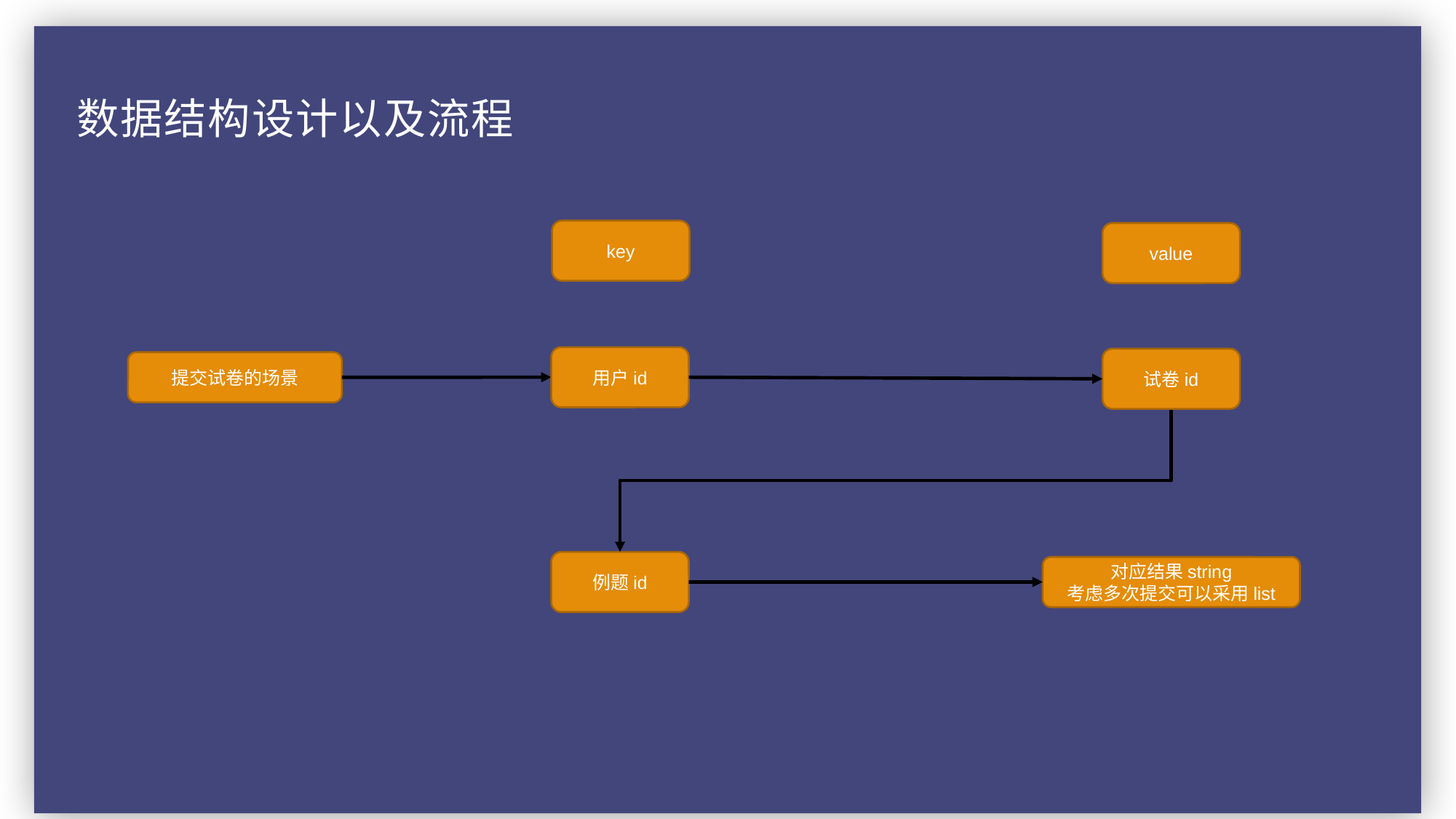

数据结构设计
# 数据结构设计以及流程
key
value

用户id
试卷id
提交试卷的场景

例题id
对应结果string
考虑多次提交可以采用list